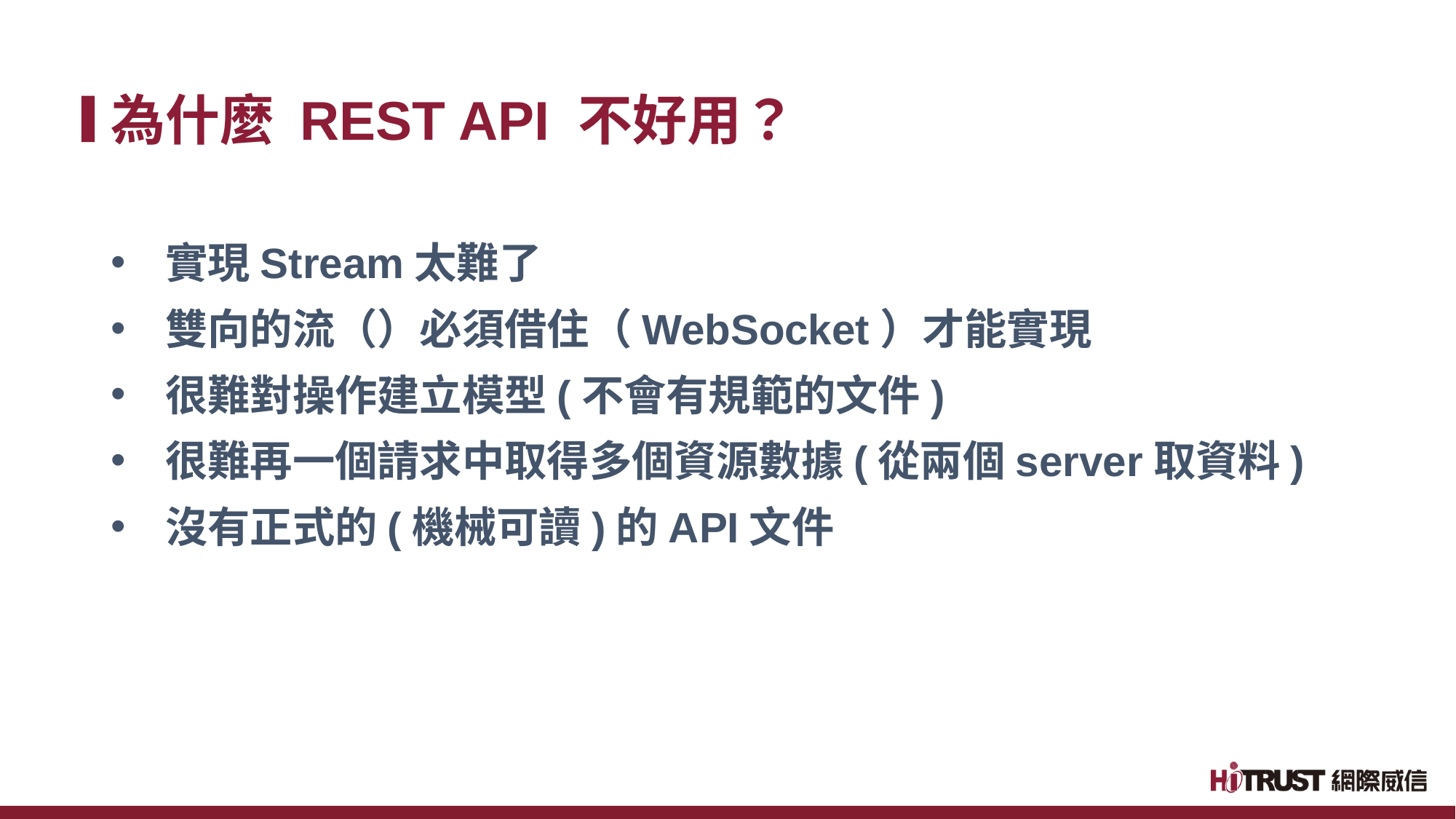

# 為什麼 REST API 不好用？

實現Stream太難了
雙向的流（）必須借住（WebSocket）才能實現
很難對操作建立模型(不會有規範的文件)
很難再一個請求中取得多個資源數據(從兩個server取資料)
沒有正式的(機械可讀)的API文件